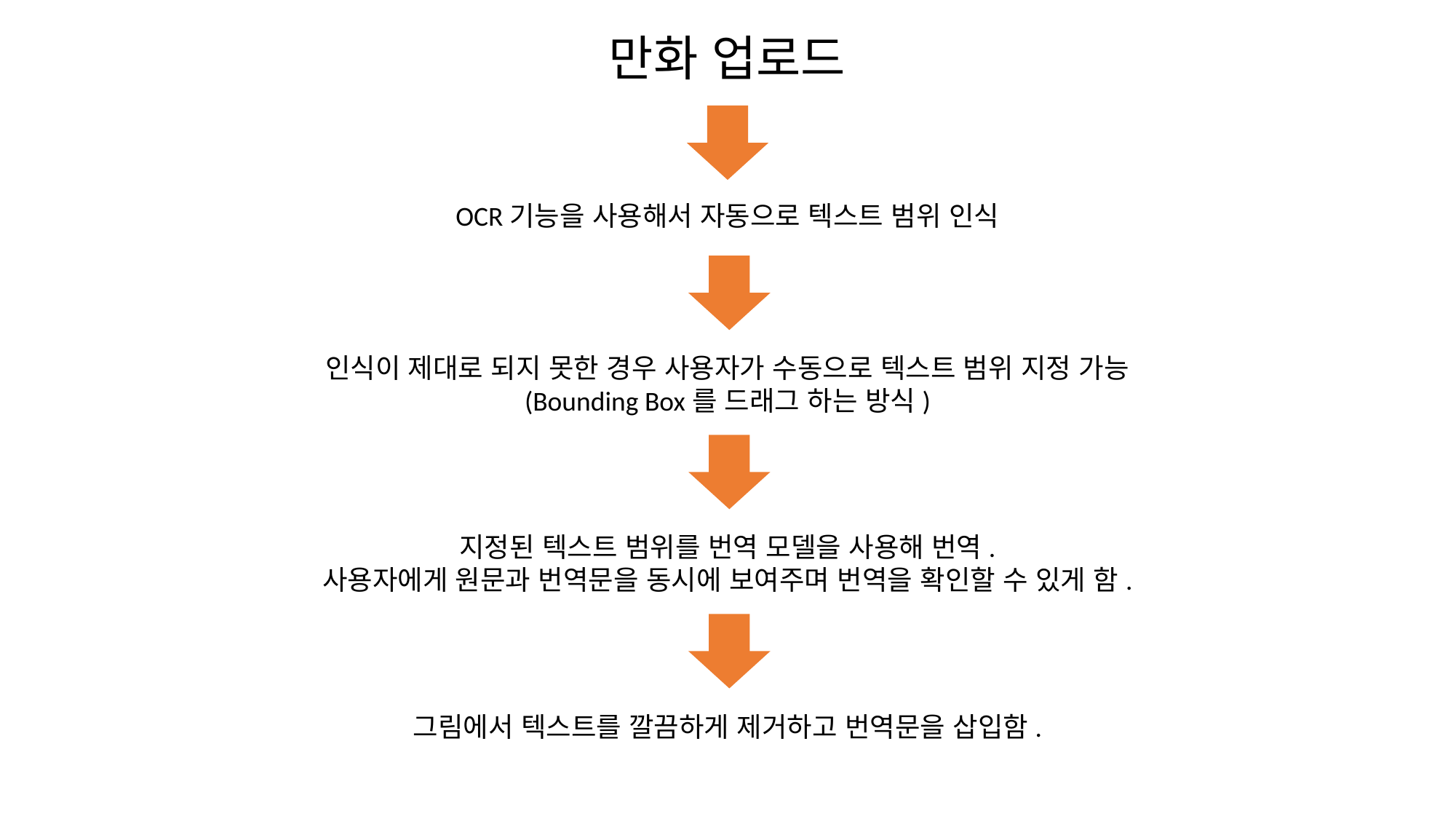

만화 업로드

OCR기능을 사용해서 자동으로 텍스트 범위 인식

인식이 제대로 되지 못한 경우 사용자가 수동으로 텍스트 범위 지정 가능
(Bounding Box를 드래그 하는 방식)

지정된 텍스트 범위를 번역 모델을 사용해 번역.
사용자에게 원문과 번역문을 동시에 보여주며 번역을 확인할 수 있게 함.

그림에서 텍스트를 깔끔하게 제거하고 번역문을 삽입함.